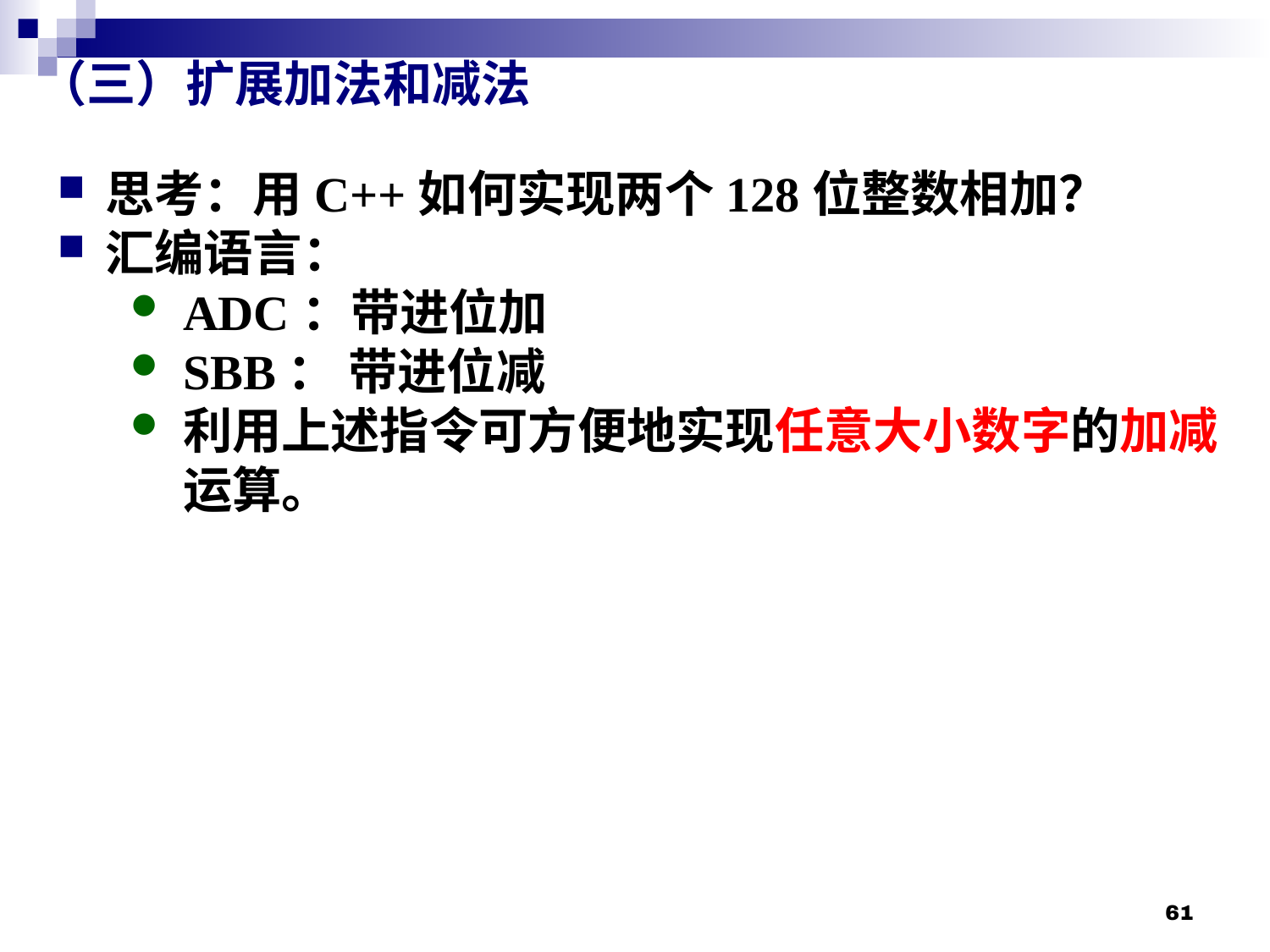

# （三）扩展加法和减法
思考：用C++如何实现两个128位整数相加？
汇编语言：
ADC：带进位加
SBB： 带进位减
利用上述指令可方便地实现任意大小数字的加减运算。
61